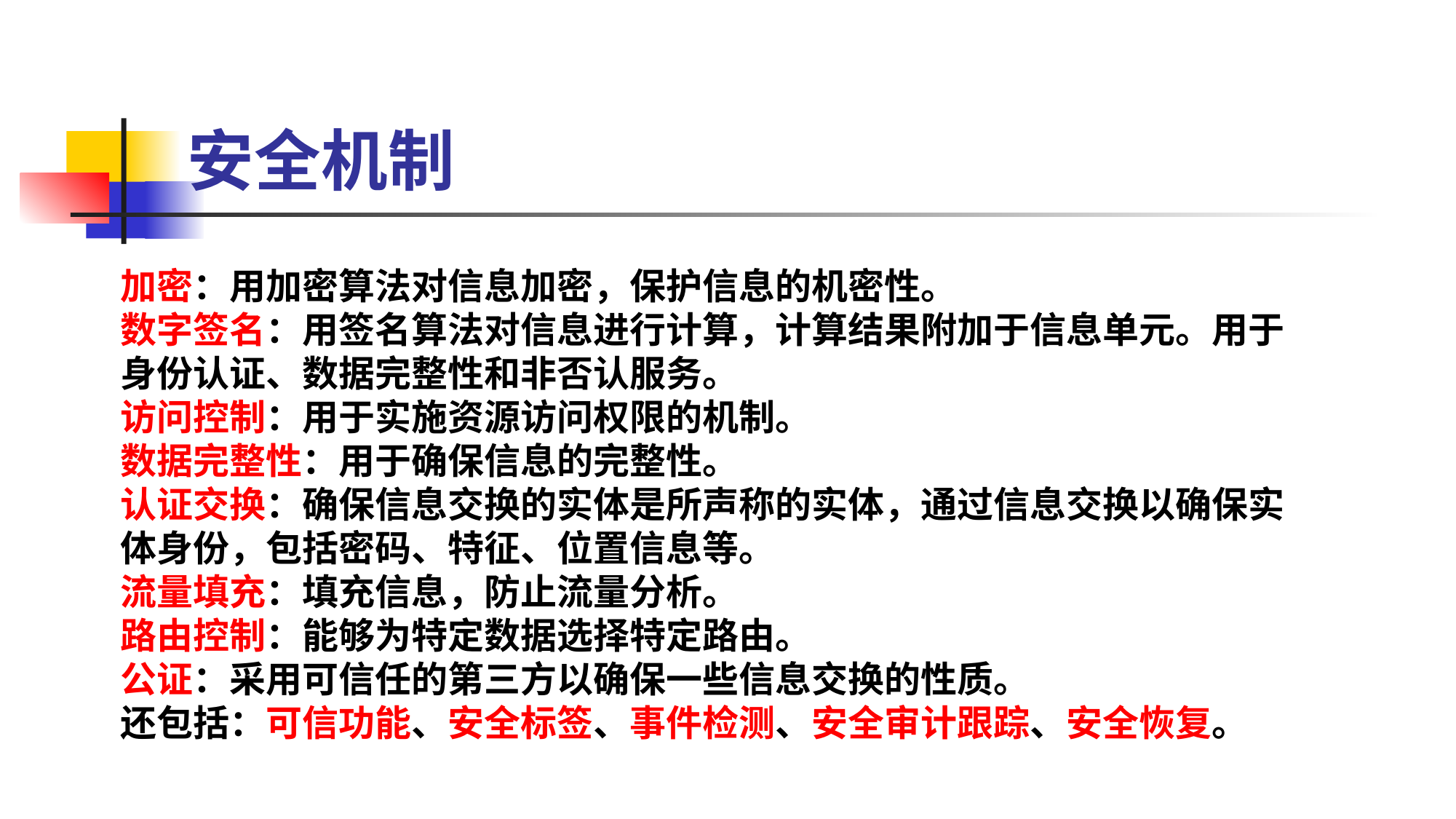

安全机制

加密：用加密算法对信息加密，保护信息的机密性。
数字签名：用签名算法对信息进行计算，计算结果附加于信息单元。用于身份认证、数据完整性和非否认服务。
访问控制：用于实施资源访问权限的机制。
数据完整性：用于确保信息的完整性。
认证交换：确保信息交换的实体是所声称的实体，通过信息交换以确保实体身份，包括密码、特征、位置信息等。
流量填充：填充信息，防止流量分析。
路由控制：能够为特定数据选择特定路由。
公证：采用可信任的第三方以确保一些信息交换的性质。
还包括：可信功能、安全标签、事件检测、安全审计跟踪、安全恢复。